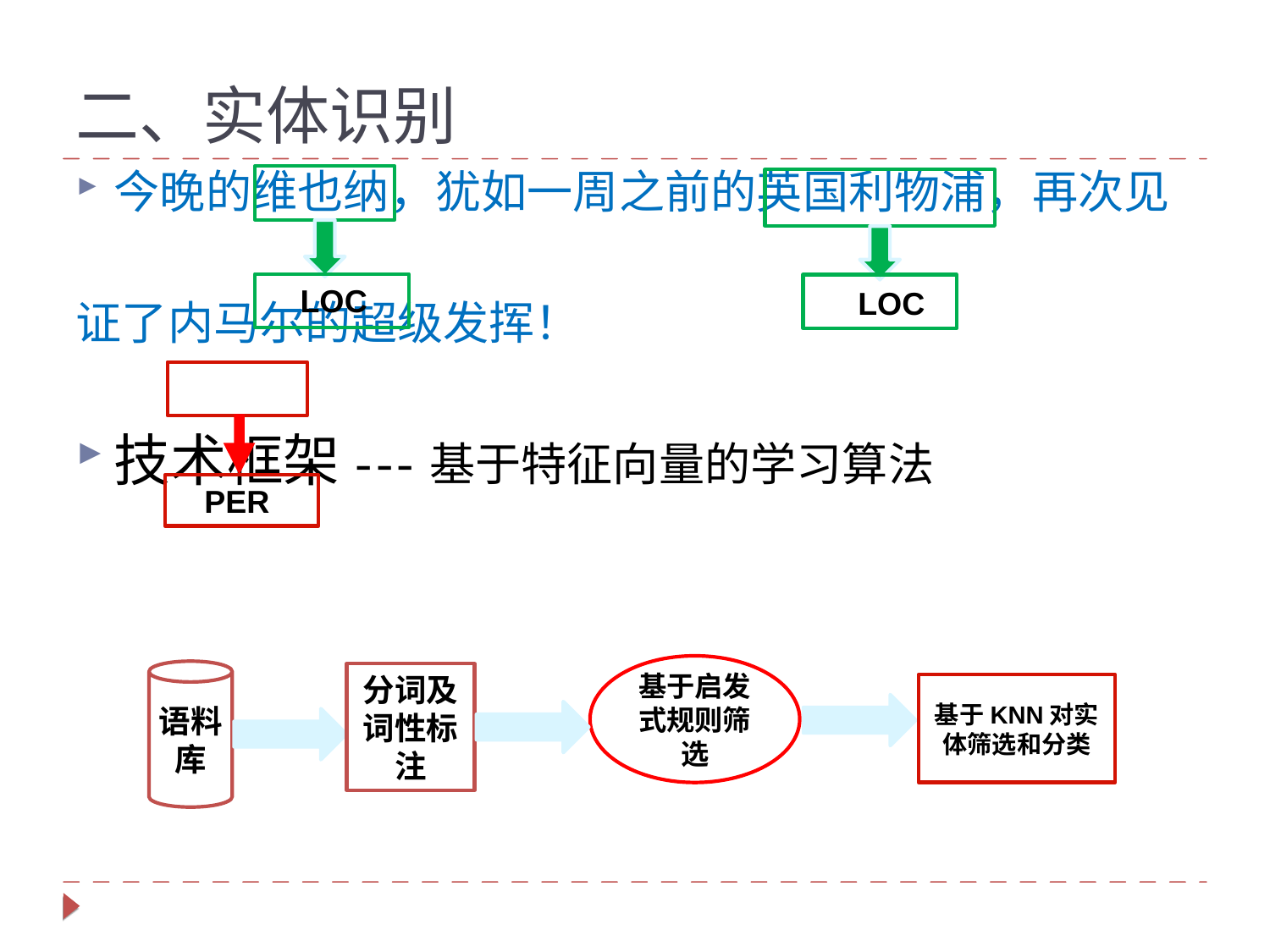

二、实体识别
今晚的维也纳，犹如一周之前的英国利物浦，再次见

证了内马尔的超级发挥！

技术框架---基于特征向量的学习算法

LOC

LOC

PER
基于启发式规则筛选
语料库
分词及词性标注

基于KNN对实体筛选和分类